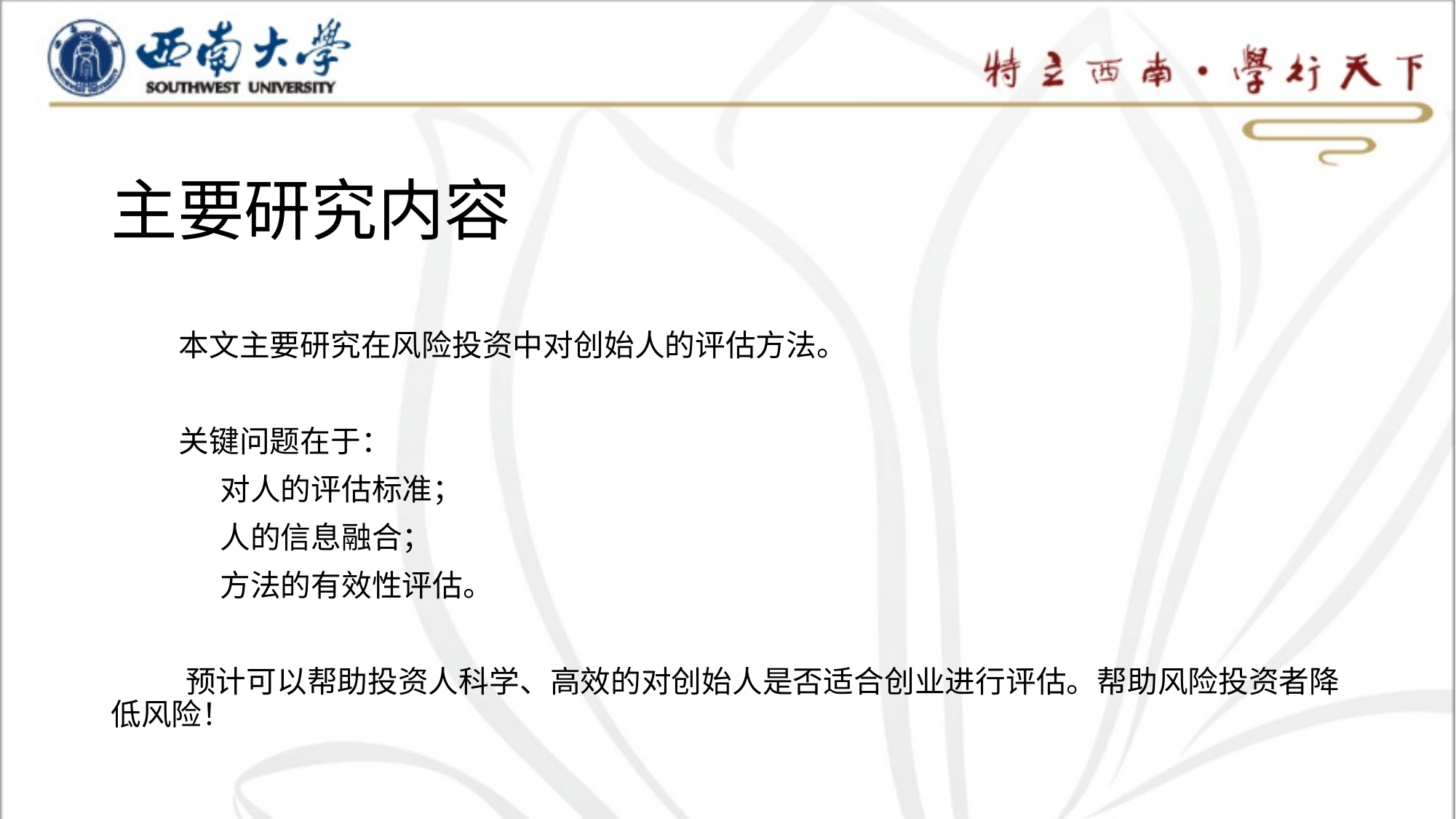

# 主要研究内容
         本文主要研究在风险投资中对创始人的评估方法。

         关键问题在于：
         	对人的评估标准；
        	人的信息融合；
         	方法的有效性评估。

          预计可以帮助投资人科学、高效的对创始人是否适合创业进行评估。帮助风险投资者降低风险！